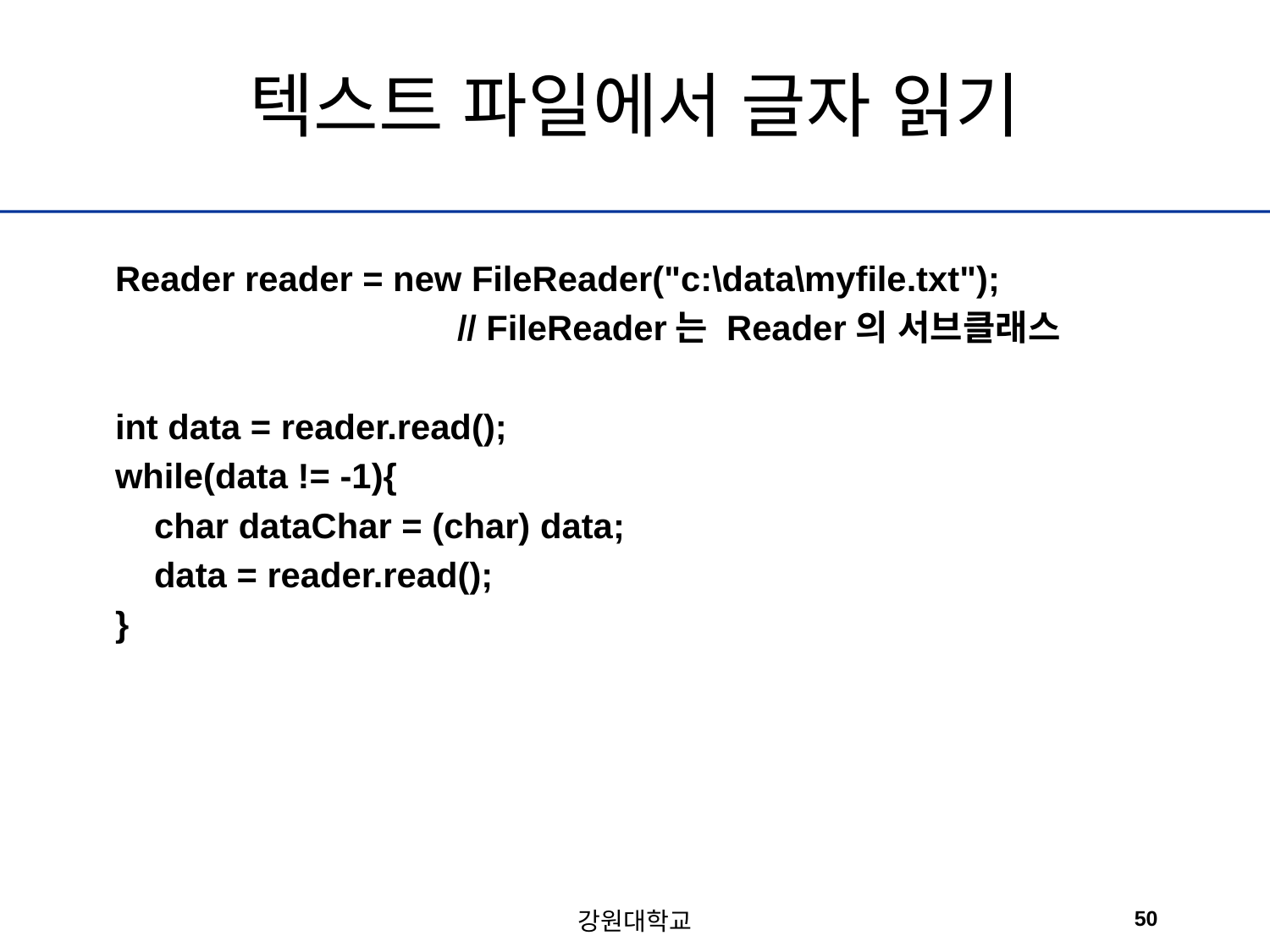

# 텍스트 파일에서 글자 읽기

    Reader reader = new FileReader("c:\data\myfile.txt");
			// FileReader는 Reader의 서브클래스

    int data = reader.read();
    while(data != -1){
        char dataChar = (char) data;
        data = reader.read();
    }
강원대학교